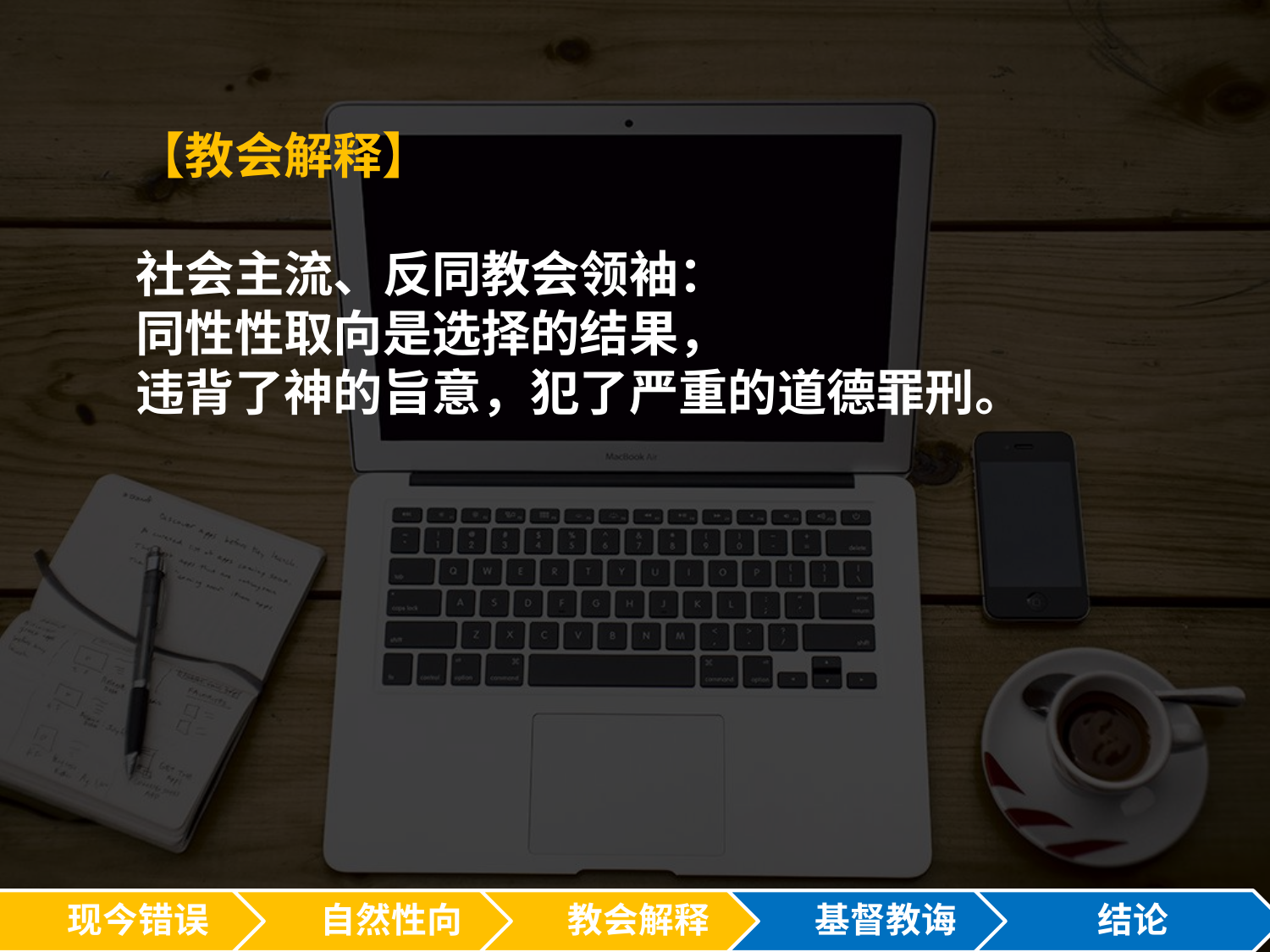

【教会解释】

社会主流、反同教会领袖：
同性性取向是选择的结果，
违背了神的旨意，犯了严重的道德罪刑。

现今错误
自然性向
教会解释
基督教诲
结论